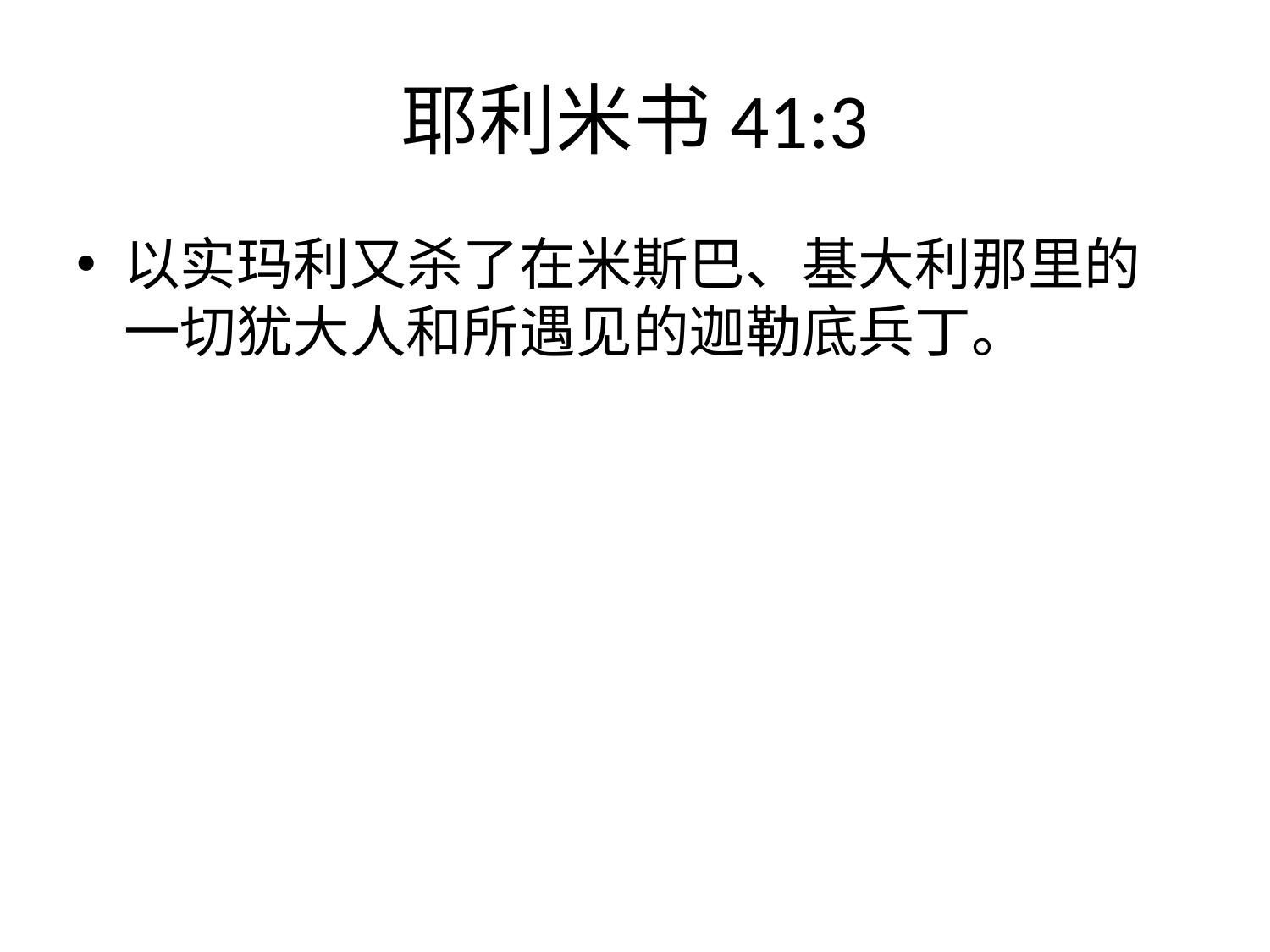

# 耶利米书41:3
以实玛利又杀了在米斯巴、基大利那里的一切犹大人和所遇见的迦勒底兵丁。